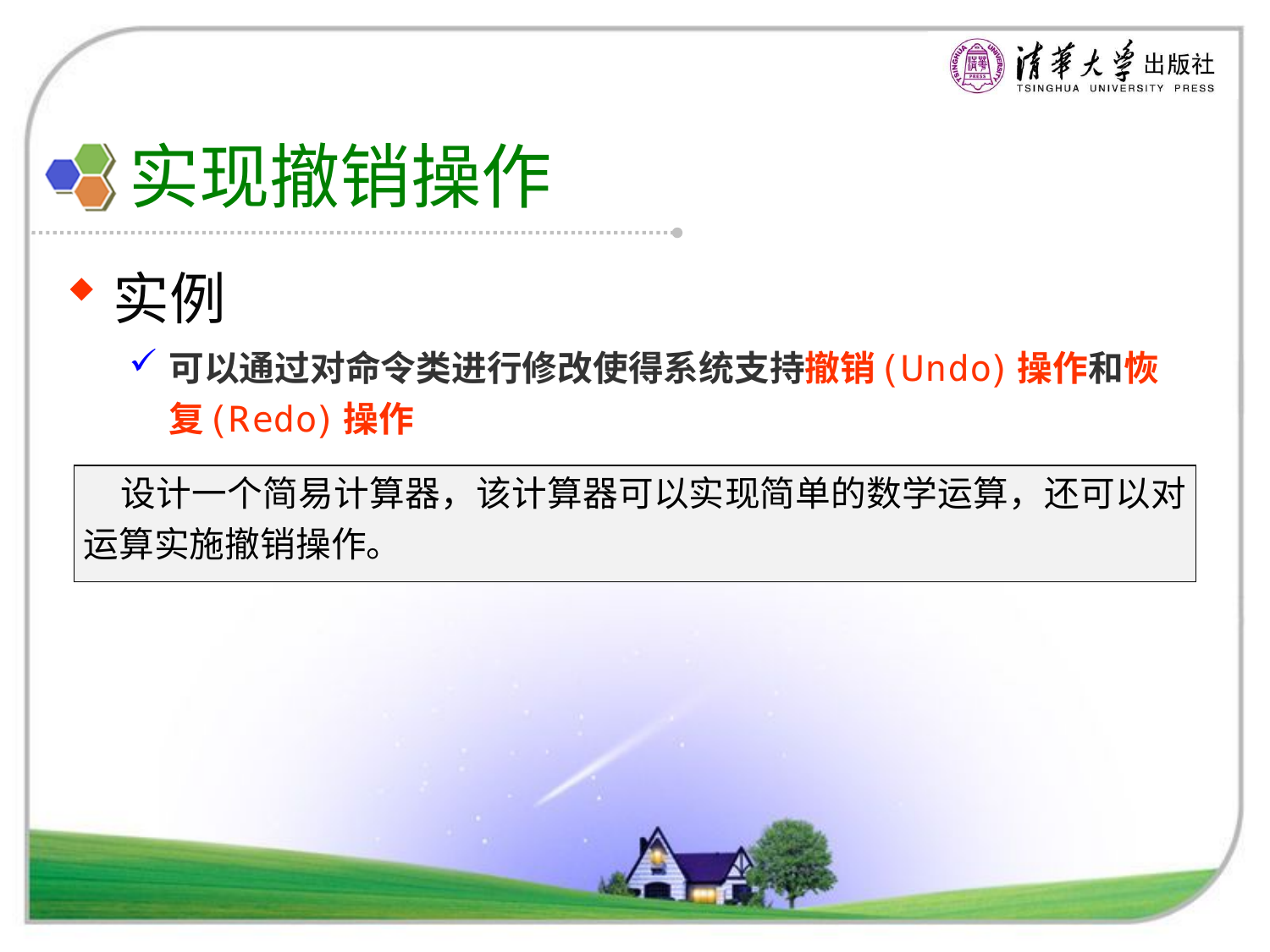

# 实现撤销操作
实例
可以通过对命令类进行修改使得系统支持撤销(Undo)操作和恢复(Redo)操作
| 设计一个简易计算器，该计算器可以实现简单的数学运算，还可以对运算实施撤销操作。 |
| --- |